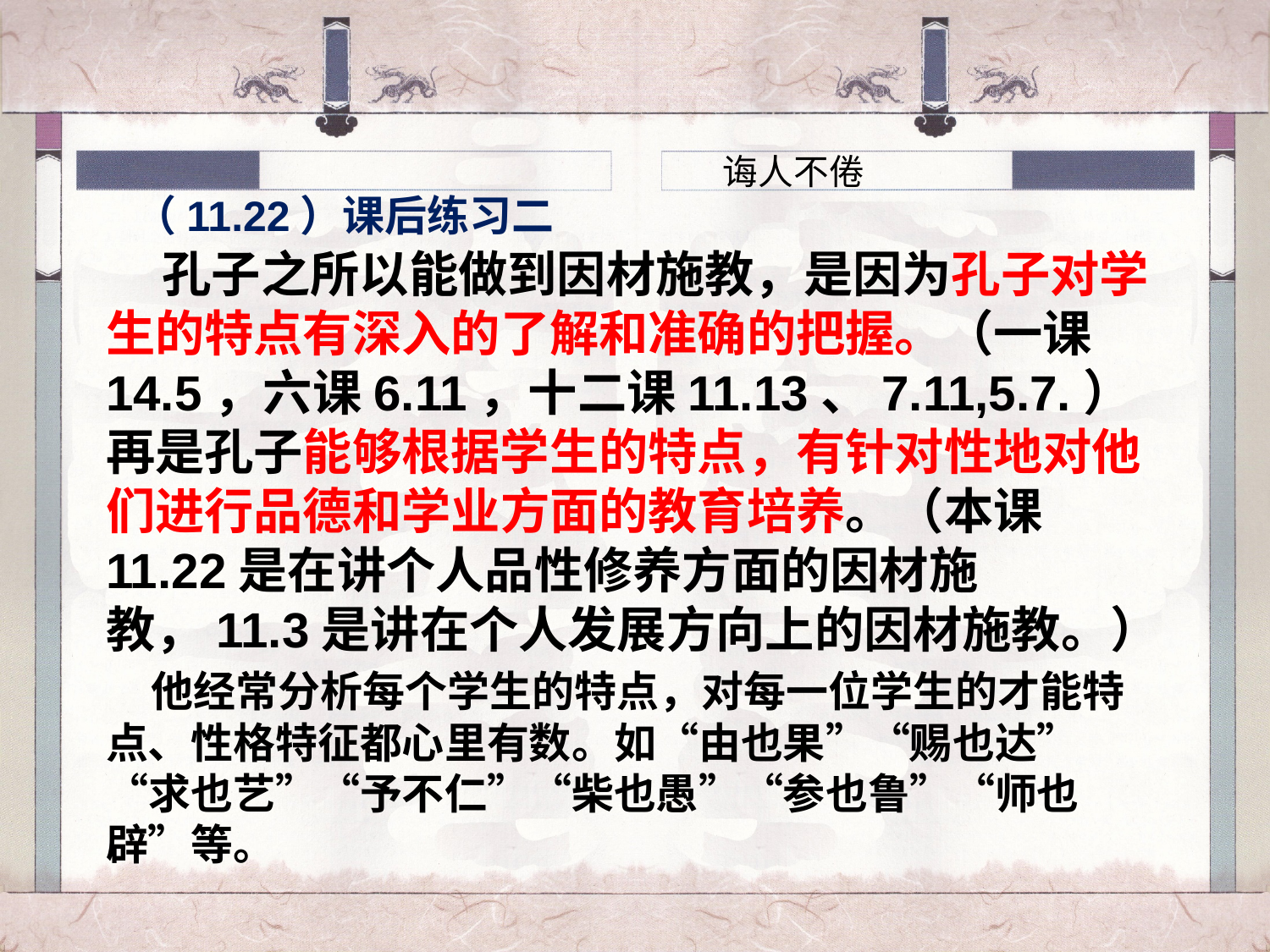

诲人不倦
（11.22）课后练习二
    孔子之所以能做到因材施教，是因为孔子对学生的特点有深入的了解和准确的把握。（一课14.5，六课6.11，十二课11.13、7.11,5.7.）再是孔子能够根据学生的特点，有针对性地对他们进行品德和学业方面的教育培养。（本课11.22是在讲个人品性修养方面的因材施教，11.3是讲在个人发展方向上的因材施教。）
   他经常分析每个学生的特点，对每一位学生的才能特点、性格特征都心里有数。如“由也果”“赐也达”“求也艺”“予不仁”“柴也愚”“参也鲁”“师也辟”等。